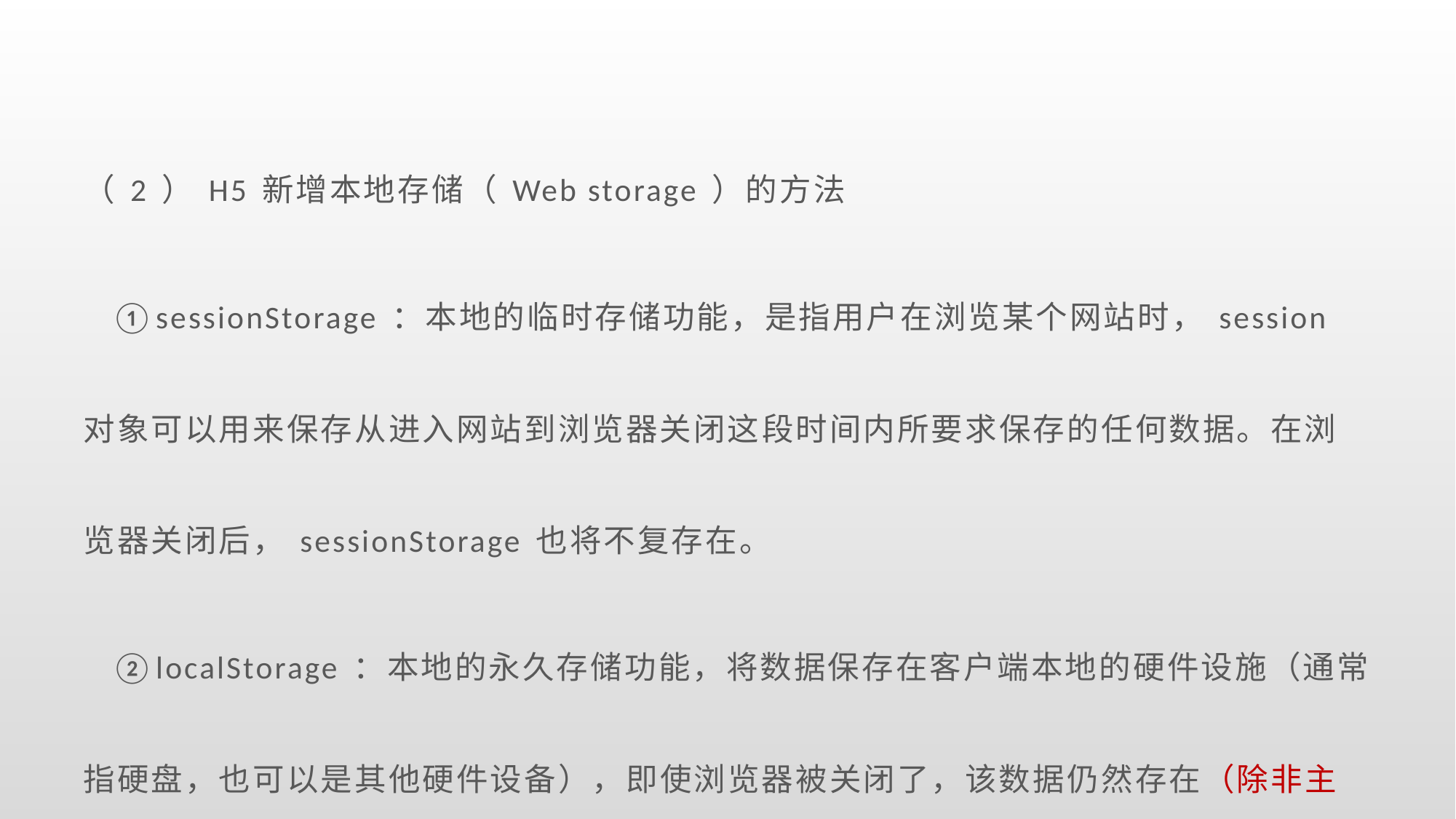

（2）H5新增本地存储（Web storage）的方法
   ①sessionStorage：本地的临时存储功能，是指用户在浏览某个网站时，session对象可以用来保存从进入网站到浏览器关闭这段时间内所要求保存的任何数据。在浏览器关闭后，sessionStorage也将不复存在。
   ②localStorage：本地的永久存储功能，将数据保存在客户端本地的硬件设施（通常指硬盘，也可以是其他硬件设备），即使浏览器被关闭了，该数据仍然存在（除非主动删除），在下一次打开浏览器访问网站时，仍然可以继续使用。
注意：sessionStorage为临时保存，localStorage是永久保存